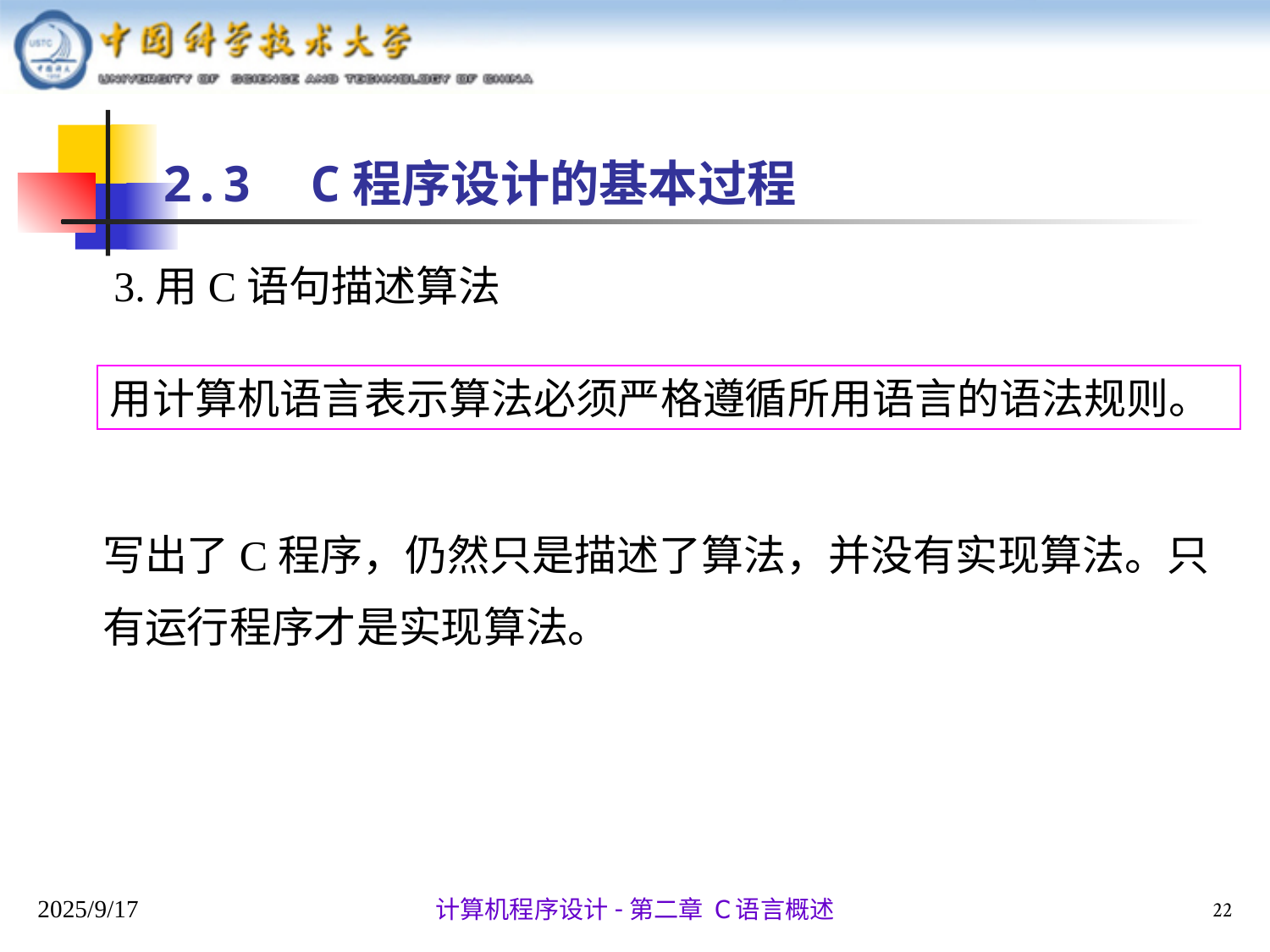

2.3  C程序设计的基本过程
3.用C语句描述算法
用计算机语言表示算法必须严格遵循所用语言的语法规则。
写出了C程序，仍然只是描述了算法，并没有实现算法。只
有运行程序才是实现算法。
2025/9/17
22
计算机程序设计-第二章 C语言概述